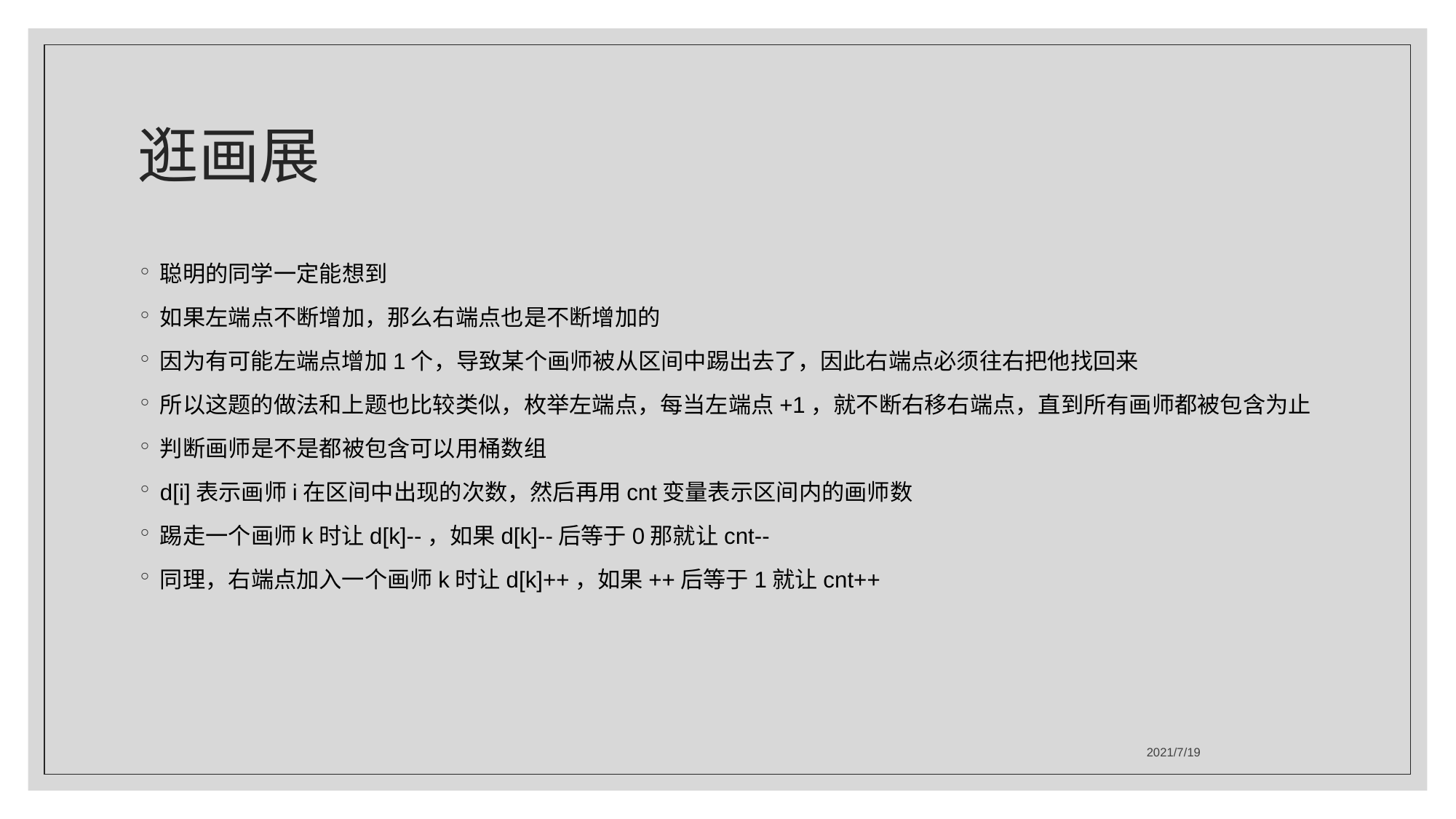

# 逛画展
聪明的同学一定能想到
如果左端点不断增加，那么右端点也是不断增加的
因为有可能左端点增加1个，导致某个画师被从区间中踢出去了，因此右端点必须往右把他找回来
所以这题的做法和上题也比较类似，枚举左端点，每当左端点+1，就不断右移右端点，直到所有画师都被包含为止
判断画师是不是都被包含可以用桶数组
d[i]表示画师i在区间中出现的次数，然后再用cnt变量表示区间内的画师数
踢走一个画师k时让d[k]--，如果d[k]--后等于0那就让cnt--
同理，右端点加入一个画师k时让d[k]++，如果++后等于1就让cnt++
2021/7/19